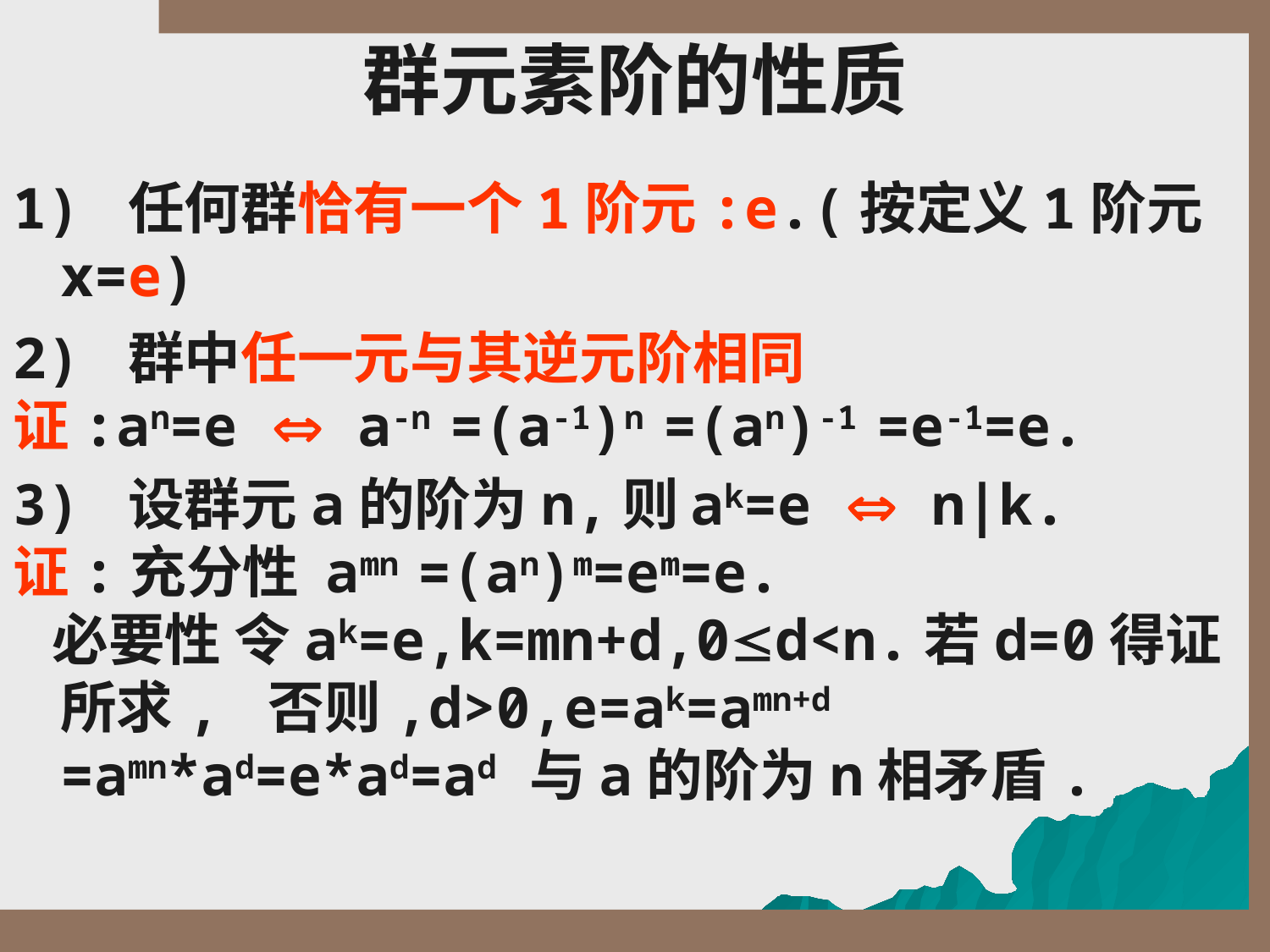

# 群元素阶的性质
1) 任何群恰有一个1阶元:e.(按定义1阶元x=e)
2) 群中任一元与其逆元阶相同.
证:an=e ⇔ a-n =(a-1)n =(an)-1 =e-1=e.
3) 设群元a的阶为n,则 ak=e ⇔ n|k.
证:充分性 amn =(an)m=em=e.
  必要性 令ak=e,k=mn+d,0≤d<n.若d=0得证所求, 否则,d>0,e=ak=amn+d =amn*ad=e*ad=ad 与a的阶为n相矛盾.
62